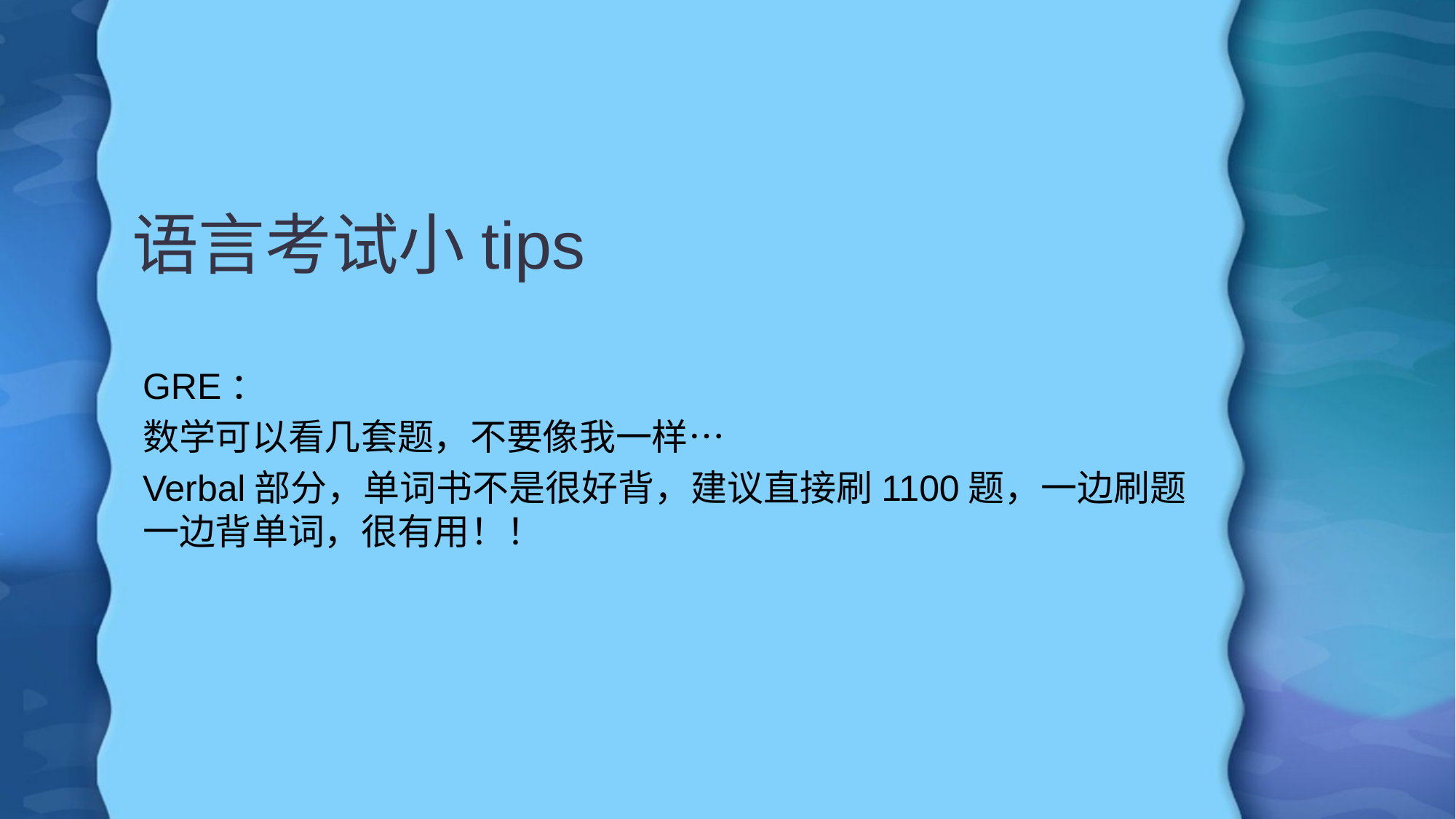

# 语言考试小tips
GRE：
数学可以看几套题，不要像我一样…
Verbal部分，单词书不是很好背，建议直接刷1100题，一边刷题一边背单词，很有用！！